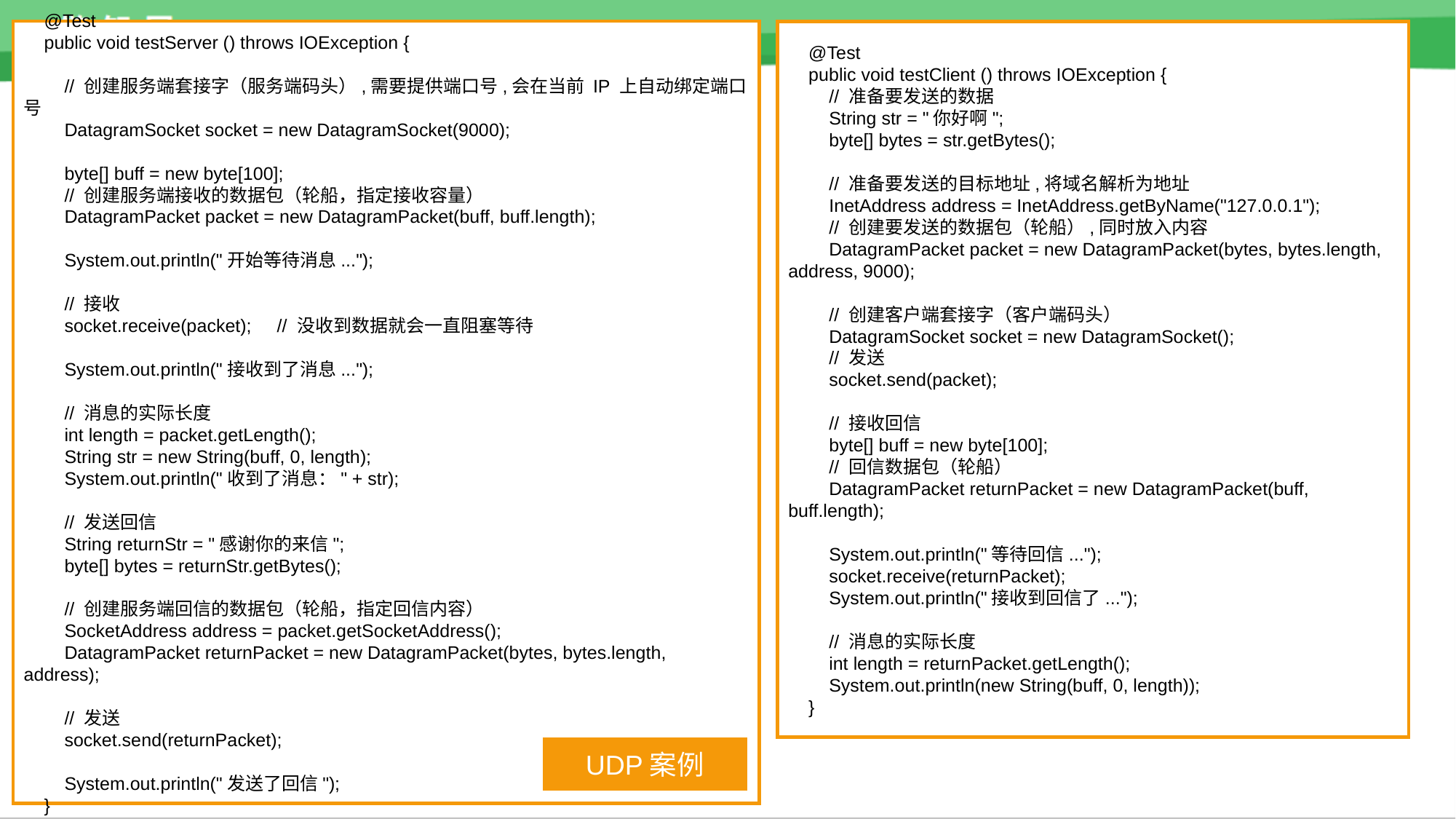

@Test
    public void testServer () throws IOException {

        // 创建服务端套接字（服务端码头）,需要提供端口号,会在当前 IP 上自动绑定端口号
        DatagramSocket socket = new DatagramSocket(9000);

        byte[] buff = new byte[100];
        // 创建服务端接收的数据包（轮船，指定接收容量）
        DatagramPacket packet = new DatagramPacket(buff, buff.length);

        System.out.println("开始等待消息...");

        // 接收
        socket.receive(packet);     // 没收到数据就会一直阻塞等待

        System.out.println("接收到了消息...");

        // 消息的实际长度
        int length = packet.getLength();
        String str = new String(buff, 0, length);
        System.out.println("收到了消息：" + str);

        // 发送回信
        String returnStr = "感谢你的来信";
        byte[] bytes = returnStr.getBytes();

        // 创建服务端回信的数据包（轮船，指定回信内容）
        SocketAddress address = packet.getSocketAddress();
        DatagramPacket returnPacket = new DatagramPacket(bytes, bytes.length, address);

        // 发送
        socket.send(returnPacket);

        System.out.println("发送了回信");
    }
    @Test
    public void testClient () throws IOException {
        // 准备要发送的数据
        String str = "你好啊";
        byte[] bytes = str.getBytes();

        // 准备要发送的目标地址,将域名解析为地址
        InetAddress address = InetAddress.getByName("127.0.0.1");
        // 创建要发送的数据包（轮船）,同时放入内容
        DatagramPacket packet = new DatagramPacket(bytes, bytes.length, address, 9000);

        // 创建客户端套接字（客户端码头）
        DatagramSocket socket = new DatagramSocket();
        // 发送
        socket.send(packet);

        // 接收回信
        byte[] buff = new byte[100];
        // 回信数据包（轮船）
        DatagramPacket returnPacket = new DatagramPacket(buff, buff.length);

        System.out.println("等待回信...");
        socket.receive(returnPacket);
        System.out.println("接收到回信了...");

        // 消息的实际长度
        int length = returnPacket.getLength();
        System.out.println(new String(buff, 0, length));
    }
UDP案例